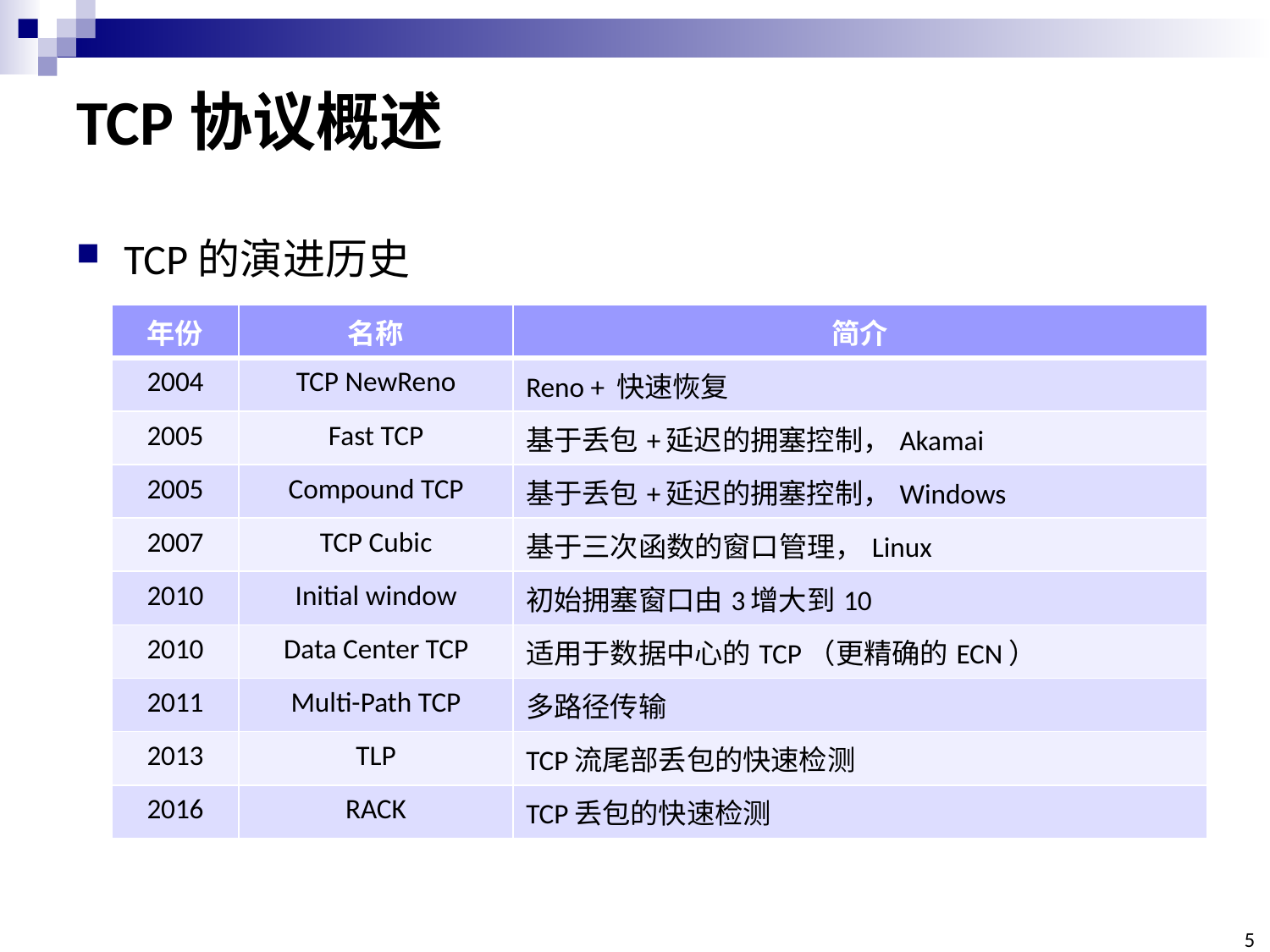

# TCP协议概述
TCP的演进历史
| 年份 | 名称 | 简介 |
| --- | --- | --- |
| 2004 | TCP NewReno | Reno + 快速恢复 |
| 2005 | Fast TCP | 基于丢包+延迟的拥塞控制，Akamai |
| 2005 | Compound TCP | 基于丢包+延迟的拥塞控制，Windows |
| 2007 | TCP Cubic | 基于三次函数的窗口管理，Linux |
| 2010 | Initial window | 初始拥塞窗口由3增大到10 |
| 2010 | Data Center TCP | 适用于数据中心的TCP（更精确的ECN） |
| 2011 | Multi-Path TCP | 多路径传输 |
| 2013 | TLP | TCP流尾部丢包的快速检测 |
| 2016 | RACK | TCP丢包的快速检测 |
5